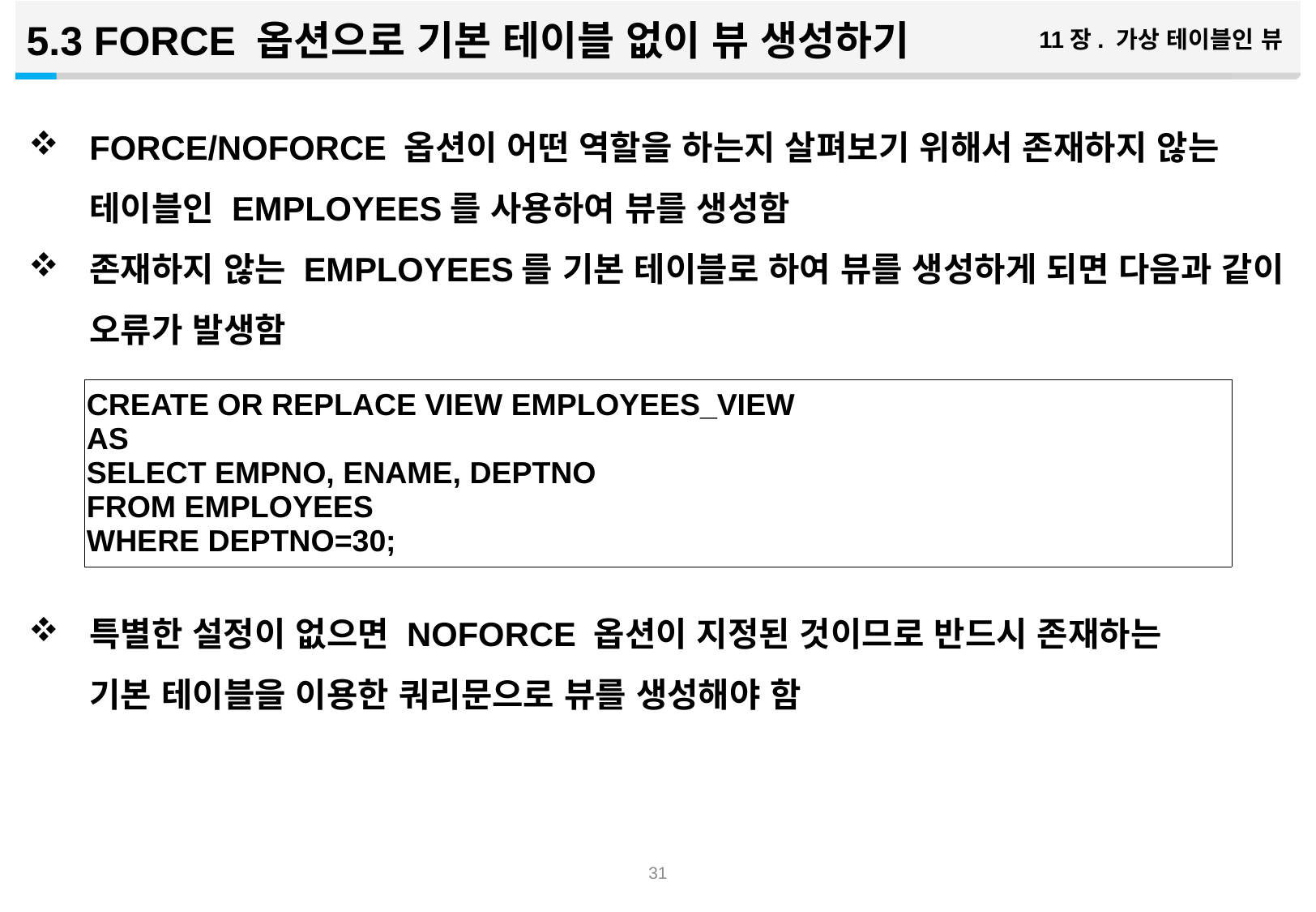

5.3 FORCE 옵션으로 기본 테이블 없이 뷰 생성하기
11장. 가상 테이블인 뷰
FORCE/NOFORCE 옵션이 어떤 역할을 하는지 살펴보기 위해서 존재하지 않는 테이블인 EMPLOYEES를 사용하여 뷰를 생성함
존재하지 않는 EMPLOYEES를 기본 테이블로 하여 뷰를 생성하게 되면 다음과 같이 오류가 발생함

특별한 설정이 없으면 NOFORCE 옵션이 지정된 것이므로 반드시 존재하는         기본 테이블을 이용한 쿼리문으로 뷰를 생성해야 함

| CREATE OR REPLACE VIEW EMPLOYEES\_VIEW AS SELECT EMPNO, ENAME, DEPTNO FROM EMPLOYEES WHERE DEPTNO=30; |
| --- |
31